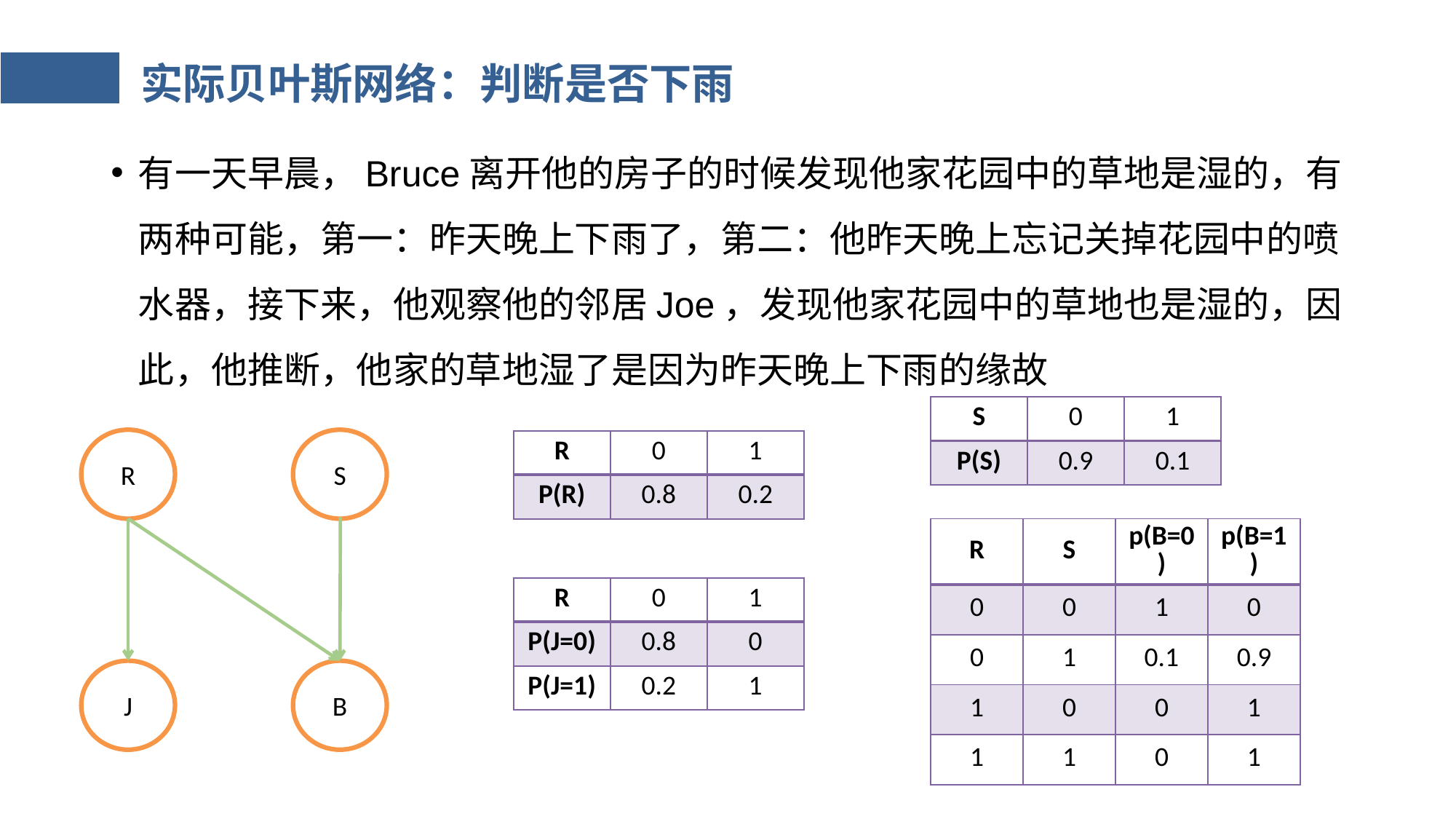

# 实际贝叶斯网络：判断是否下雨
有一天早晨，Bruce离开他的房子的时候发现他家花园中的草地是湿的，有两种可能，第一：昨天晚上下雨了，第二：他昨天晚上忘记关掉花园中的喷水器，接下来，他观察他的邻居Joe，发现他家花园中的草地也是湿的，因此，他推断，他家的草地湿了是因为昨天晚上下雨的缘故
| S | 0 | 1 |
| --- | --- | --- |
| P(S) | 0.9 | 0.1 |
R
S
J
B
| R | 0 | 1 |
| --- | --- | --- |
| P(R) | 0.8 | 0.2 |
| R | S | p(B=0) | p(B=1) |
| --- | --- | --- | --- |
| 0 | 0 | 1 | 0 |
| 0 | 1 | 0.1 | 0.9 |
| 1 | 0 | 0 | 1 |
| 1 | 1 | 0 | 1 |
| R | 0 | 1 |
| --- | --- | --- |
| P(J=0) | 0.8 | 0 |
| P(J=1) | 0.2 | 1 |